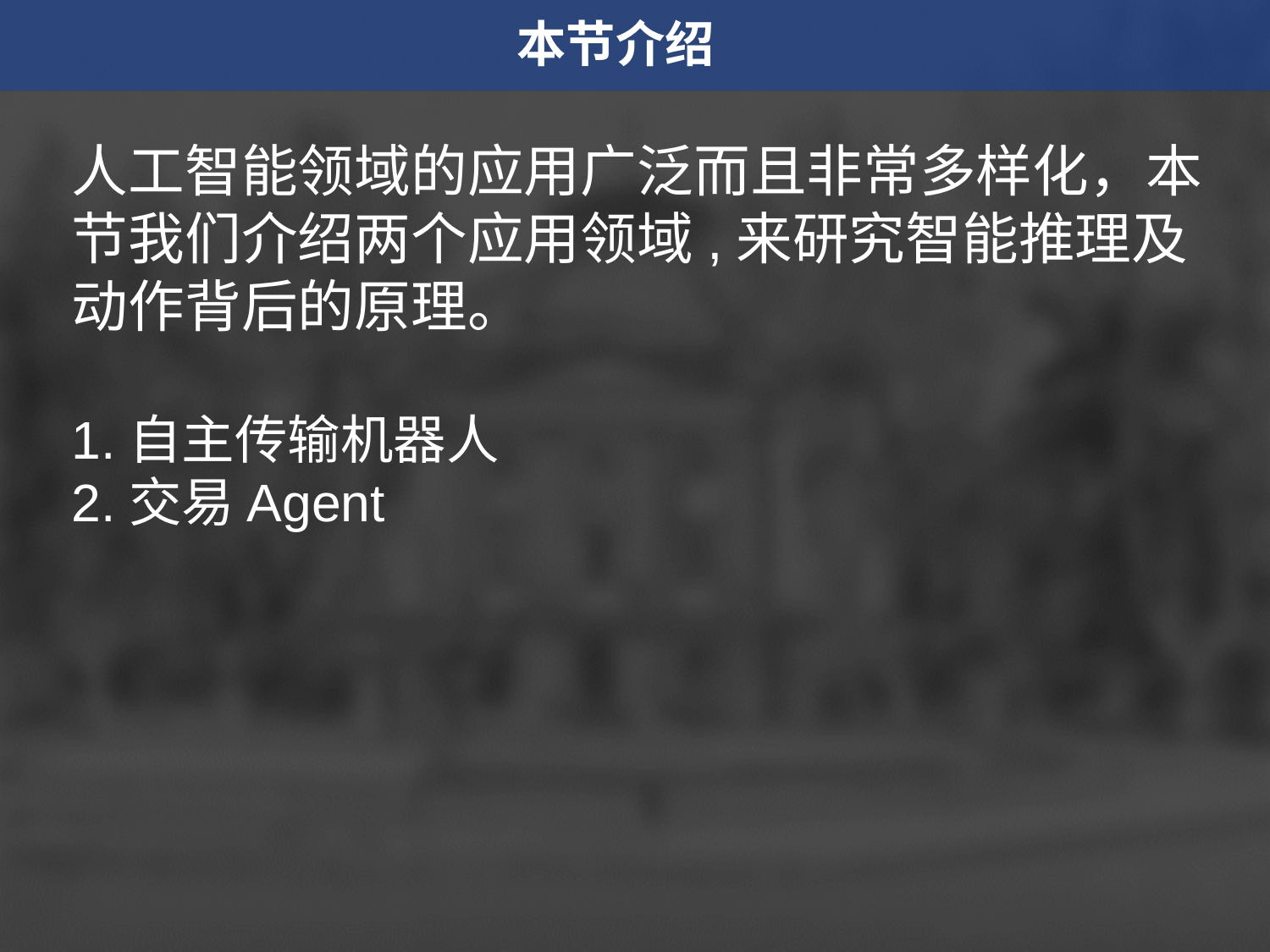

本节介绍

人工智能领域的应用广泛而且非常多样化，本节我们介绍两个应用领域,来研究智能推理及动作背后的原理。

1.自主传输机器人
2.交易Agent